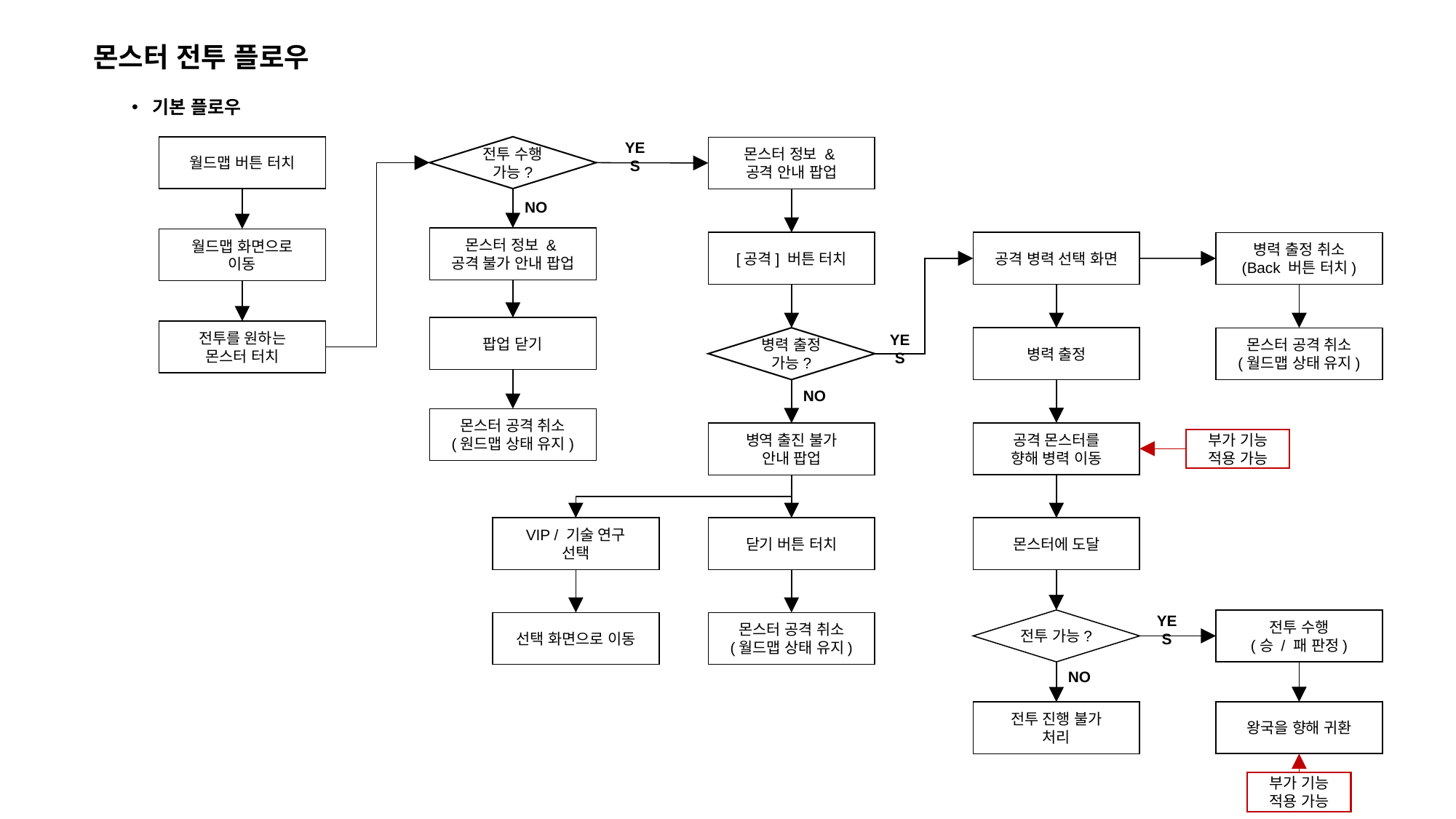

몬스터 전투 플로우
기본 플로우
YES
월드맵 버튼 터치
전투 수행
가능?
몬스터 정보 &
공격 안내 팝업
NO
몬스터 정보 &
공격 불가 안내 팝업
월드맵 화면으로
이동
[공격] 버튼 터치
공격 병력 선택 화면
병력 출정 취소
(Back 버튼 터치)
팝업 닫기
전투를 원하는
몬스터 터치
YES
병력 출정
가능?
병력 출정
몬스터 공격 취소
(월드맵 상태 유지)
NO
몬스터 공격 취소
(원드맵 상태 유지)
공격 몬스터를
향해 병력 이동
병역 출진 불가
안내 팝업
부가 기능 적용 가능
VIP / 기술 연구
선택
닫기 버튼 터치
몬스터에 도달
YES
전투 가능?
전투 수행
(승 / 패 판정)
선택 화면으로 이동
몬스터 공격 취소
(월드맵 상태 유지)
NO
왕국을 향해 귀환
전투 진행 불가
처리
부가 기능 적용 가능